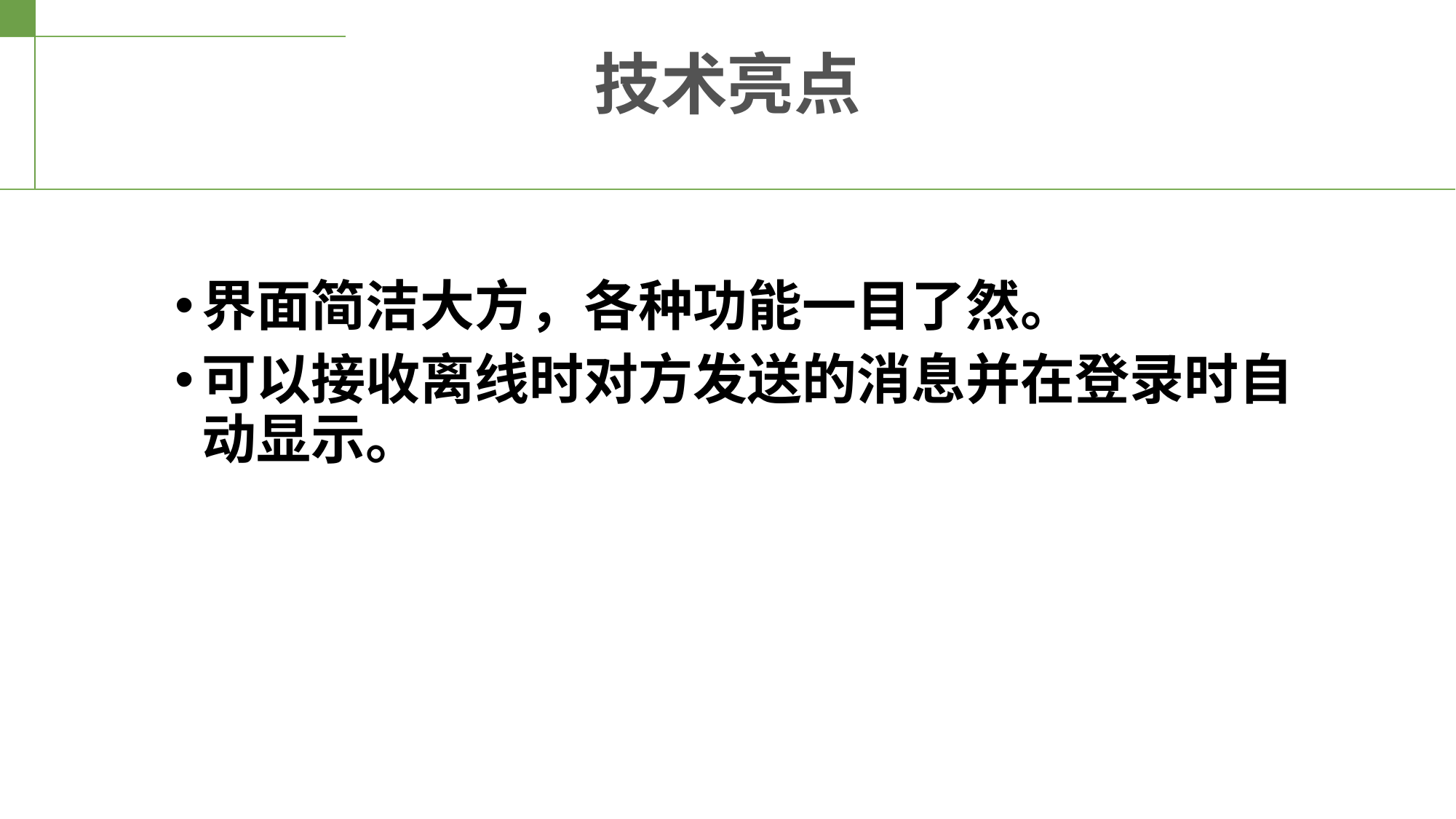

技术亮点
界面简洁大方，各种功能一目了然。
可以接收离线时对方发送的消息并在登录时自动显示。